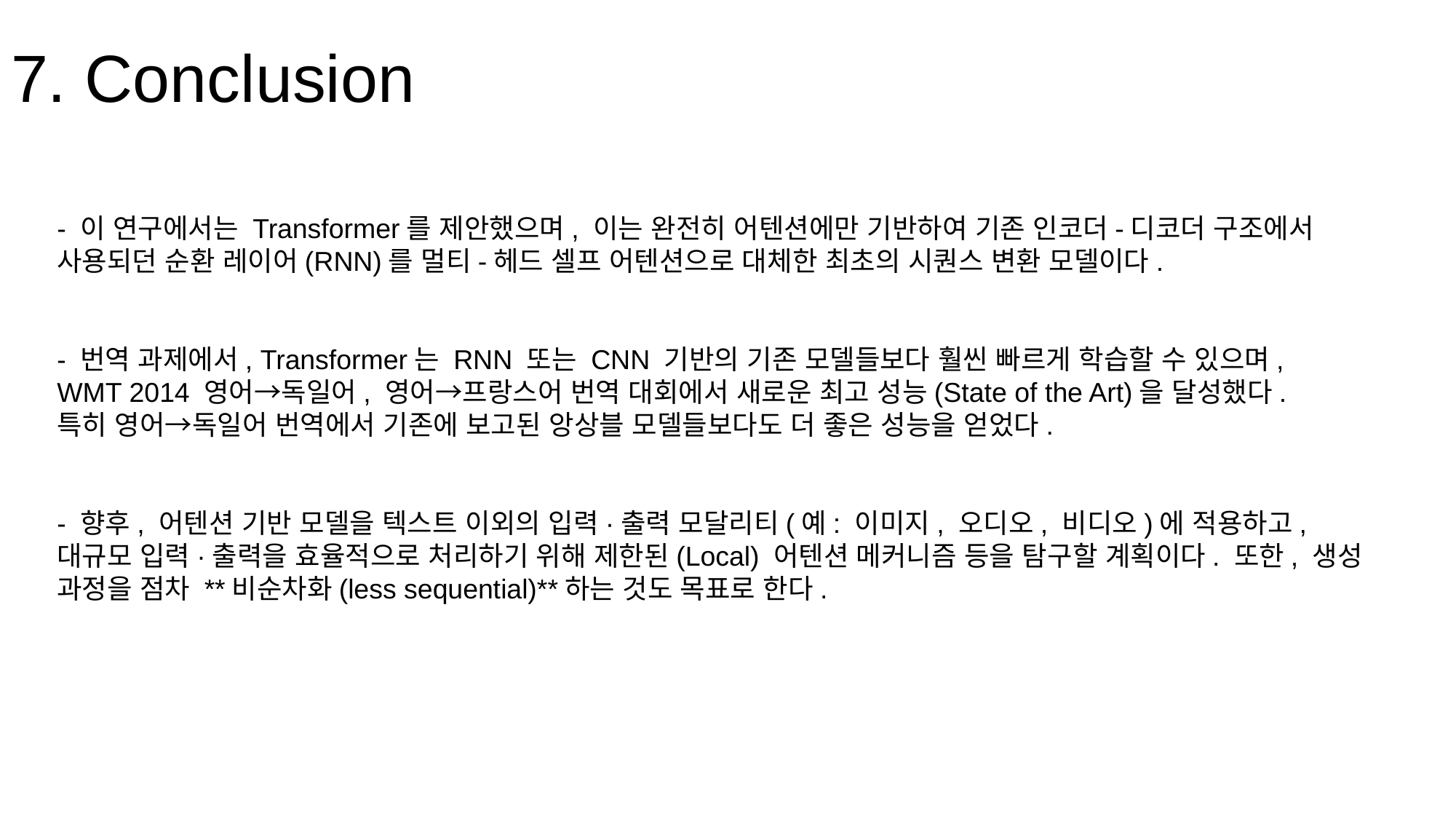

# 7. Conclusion
- 이 연구에서는 Transformer를 제안했으며, 이는 완전히 어텐션에만 기반하여 기존 인코더-디코더 구조에서 사용되던 순환 레이어(RNN)를 멀티-헤드 셀프 어텐션으로 대체한 최초의 시퀀스 변환 모델이다.

- 번역 과제에서, Transformer는 RNN 또는 CNN 기반의 기존 모델들보다 훨씬 빠르게 학습할 수 있으며,
WMT 2014 영어→독일어, 영어→프랑스어 번역 대회에서 새로운 최고 성능(State of the Art)을 달성했다.
특히 영어→독일어 번역에서 기존에 보고된 앙상블 모델들보다도 더 좋은 성능을 얻었다.

- 향후, 어텐션 기반 모델을 텍스트 이외의 입력·출력 모달리티(예: 이미지, 오디오, 비디오)에 적용하고, 대규모 입력·출력을 효율적으로 처리하기 위해 제한된(Local) 어텐션 메커니즘 등을 탐구할 계획이다. 또한, 생성 과정을 점차 **비순차화(less sequential)**하는 것도 목표로 한다.